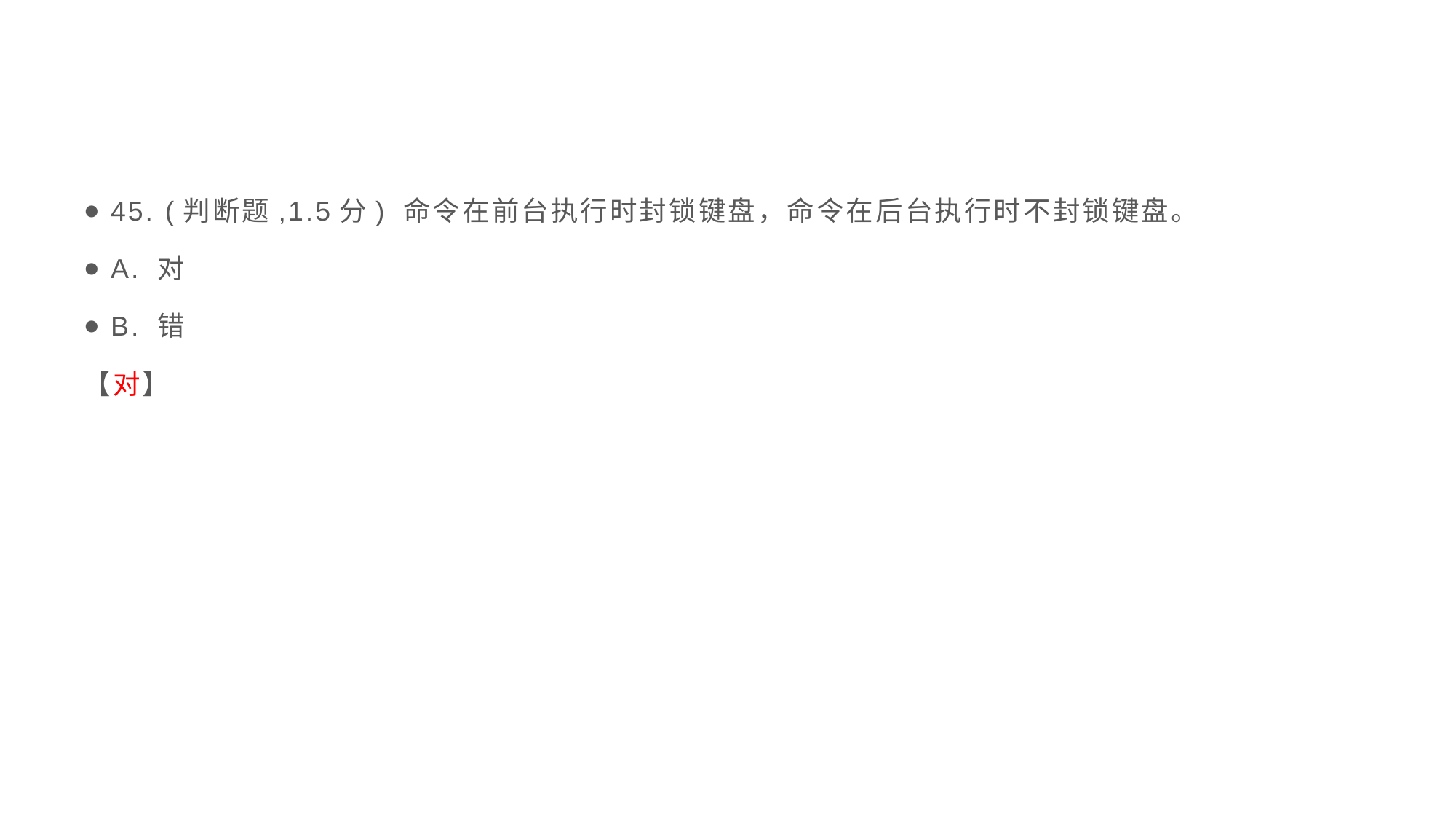

#
45. (判断题,1.5分) 命令在前台执行时封锁键盘，命令在后台执行时不封锁键盘。
A. 对
B. 错
【对】